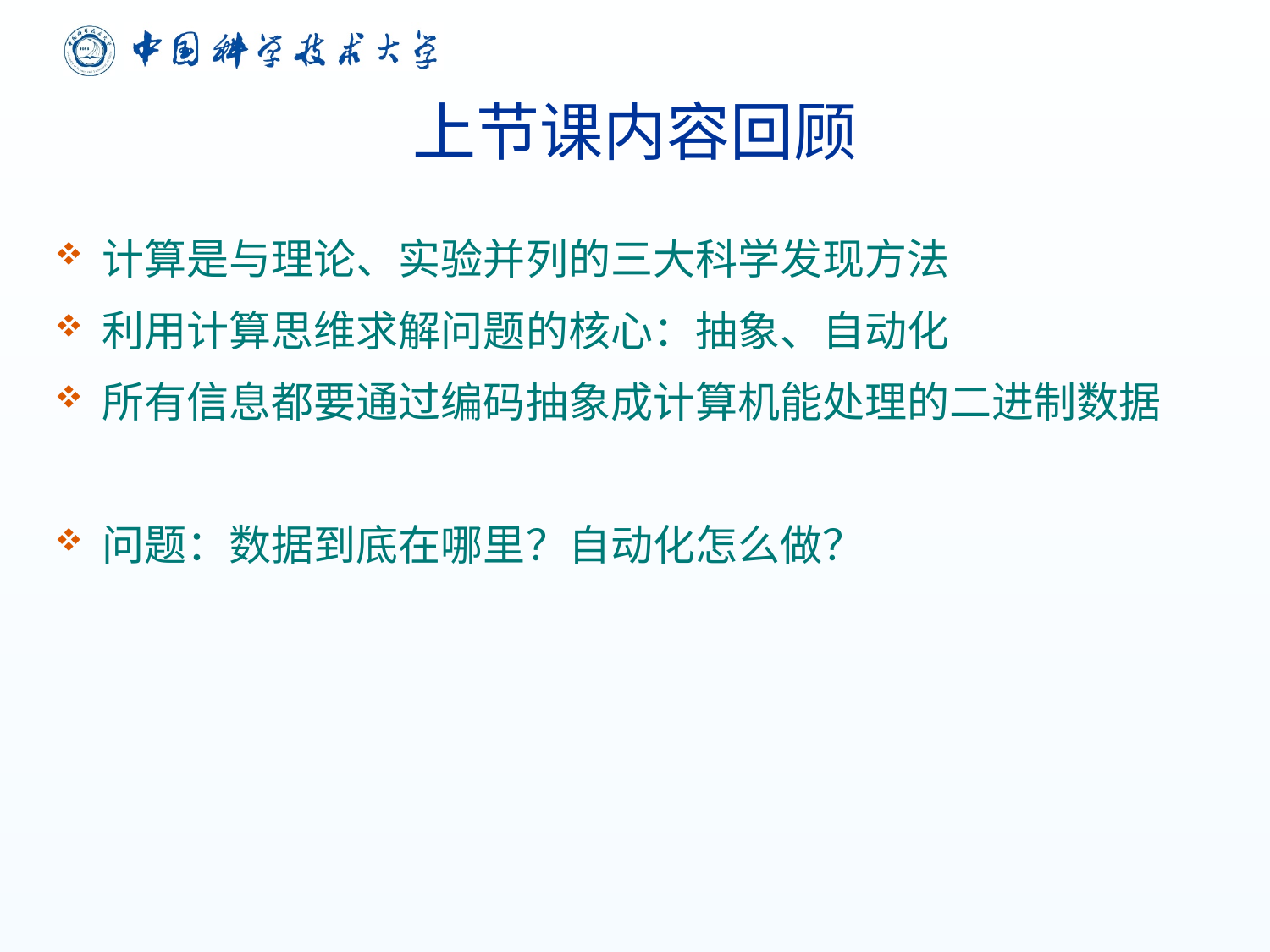

# 上节课内容回顾
计算是与理论、实验并列的三大科学发现方法
利用计算思维求解问题的核心：抽象、自动化
所有信息都要通过编码抽象成计算机能处理的二进制数据

问题：数据到底在哪里？自动化怎么做？